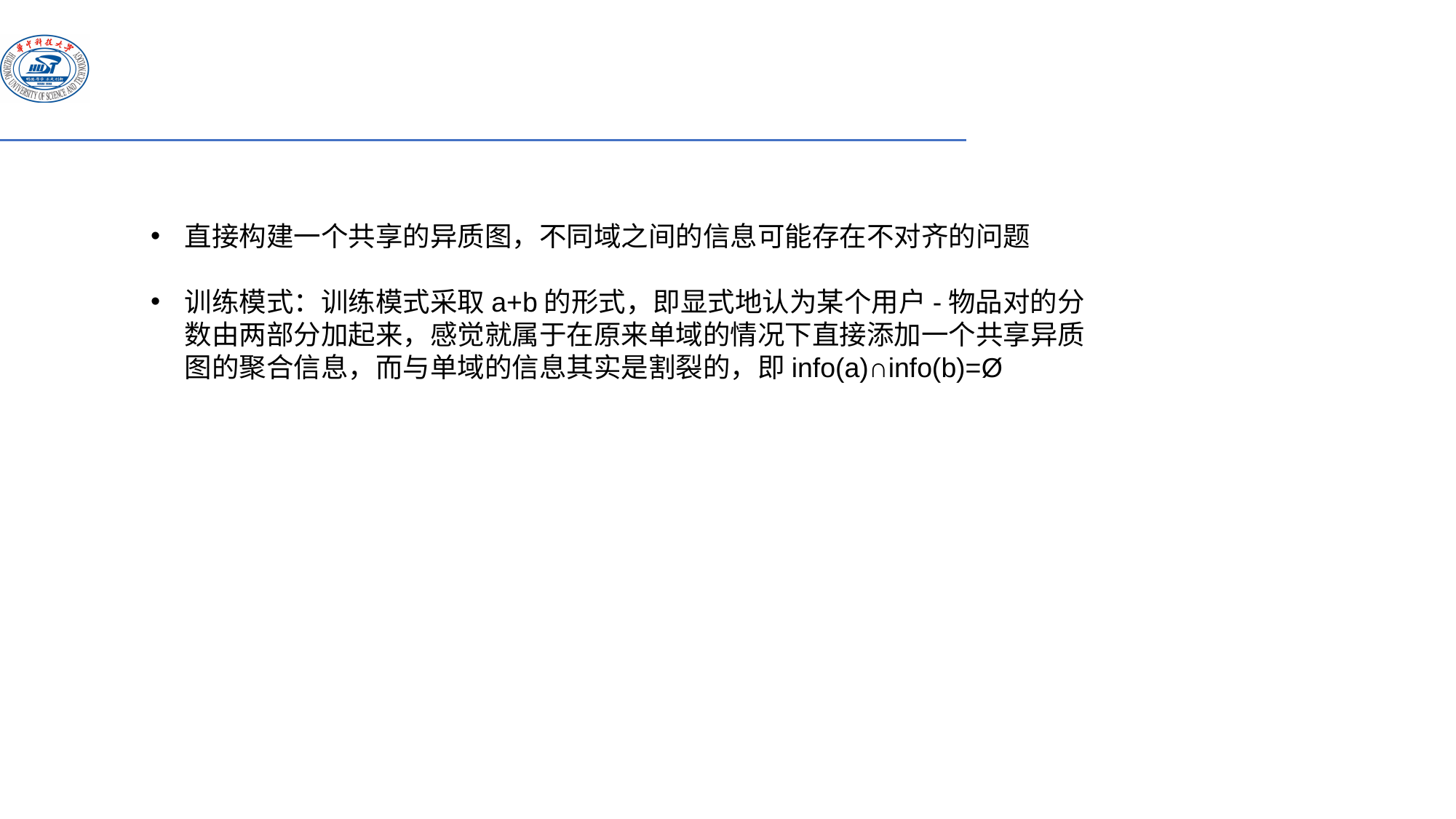

直接构建一个共享的异质图，不同域之间的信息可能存在不对齐的问题

训练模式：训练模式采取a+b的形式，即显式地认为某个用户-物品对的分数由两部分加起来，感觉就属于在原来单域的情况下直接添加一个共享异质图的聚合信息，而与单域的信息其实是割裂的，即info(a)∩info(b)=Ø